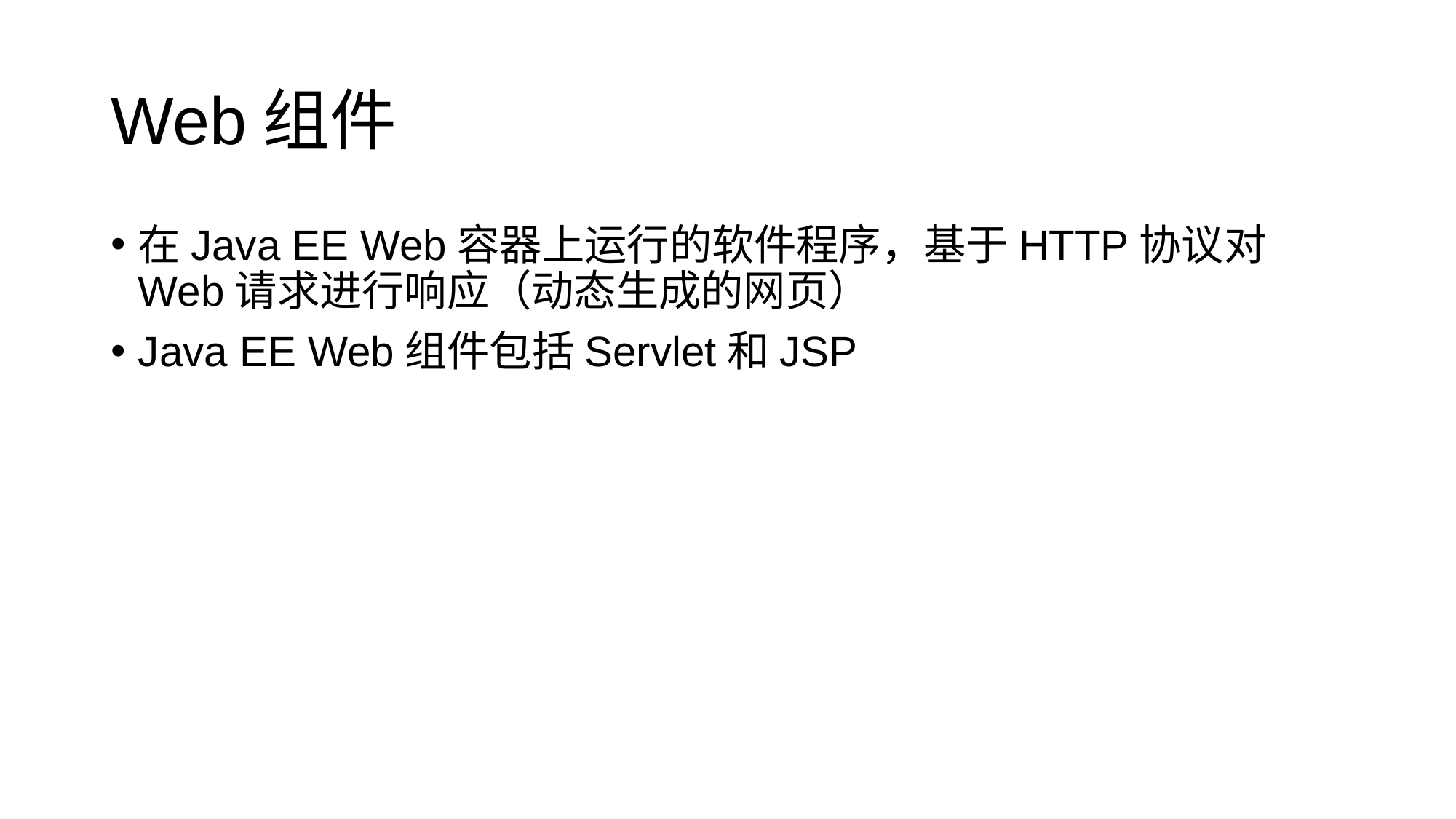

# Web组件
在Java EE Web容器上运行的软件程序，基于HTTP协议对Web请求进行响应（动态生成的网页）
Java EE Web组件包括Servlet和JSP